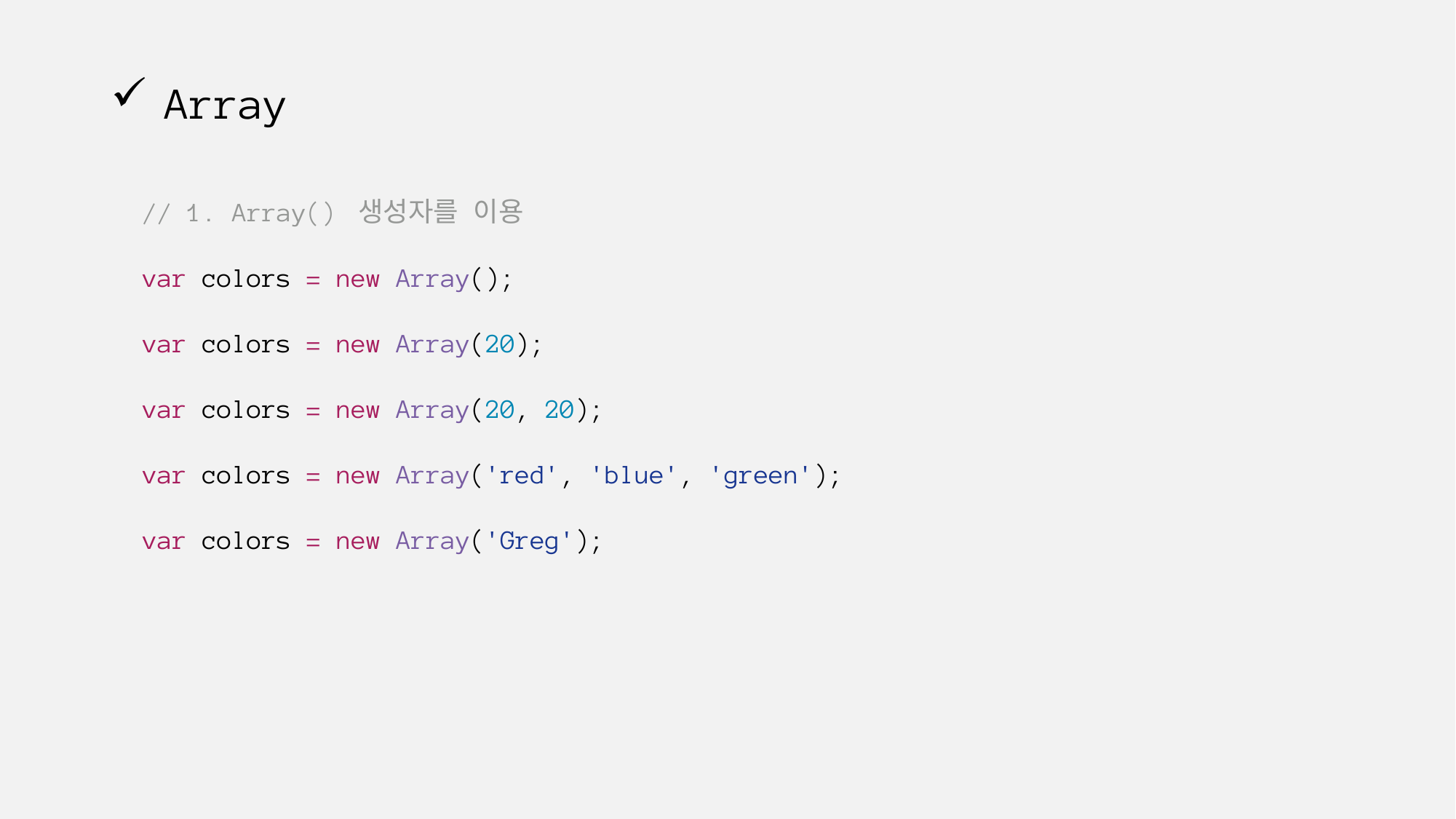

# Array
// 1. Array() 생성자를 이용

var colors = new Array();

var colors = new Array(20);

var colors = new Array(20, 20);

var colors = new Array('red', 'blue', 'green');

var colors = new Array('Greg');